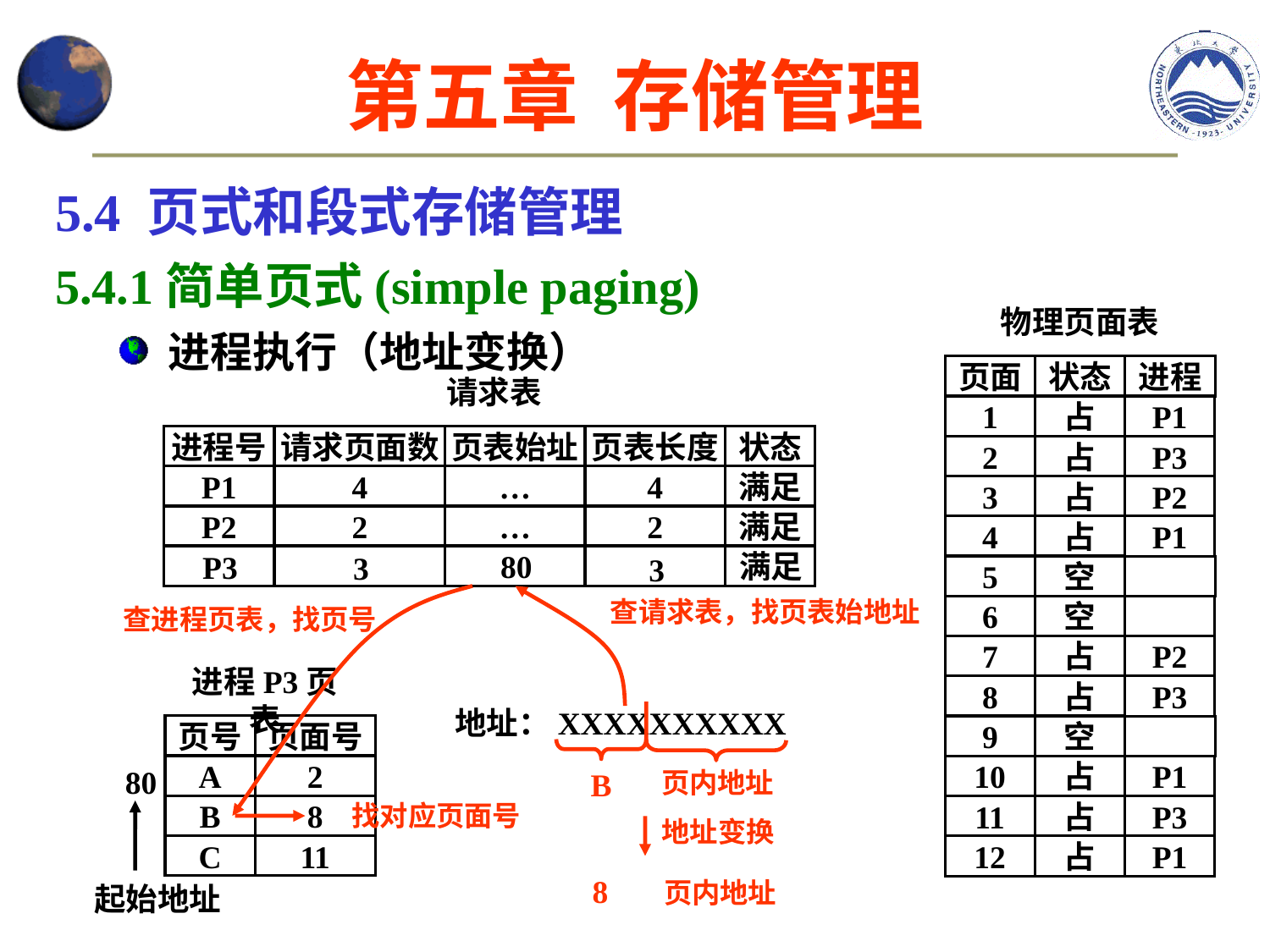

第五章  存储管理
5.4 页式和段式存储管理
5.4.1简单页式(simple paging)
 进程执行（地址变换）
物理页面表
页面
状态
进程
1
占
P1
2
占
P3
3
占
P2
4
占
P1
5
空

6
空

7
占
P2
8
占
P3
9
空

10
占
P1
11
占
P3
12
占
P1
请求表
进程号
请求页面数
页表始址
页表长度
状态
P1
4
…
4
满足
P2
2
…
2
满足

满足
80
P3
3
3

查进程页表，找页号

查请求表，找页表始地址
进程P3页表
页号
页面号
A
2
B
8
C
11
地址：XXXXXXXXXX

页号    页内地址
80

起始地址
B
找对应页面号

地址变换

8       页内地址